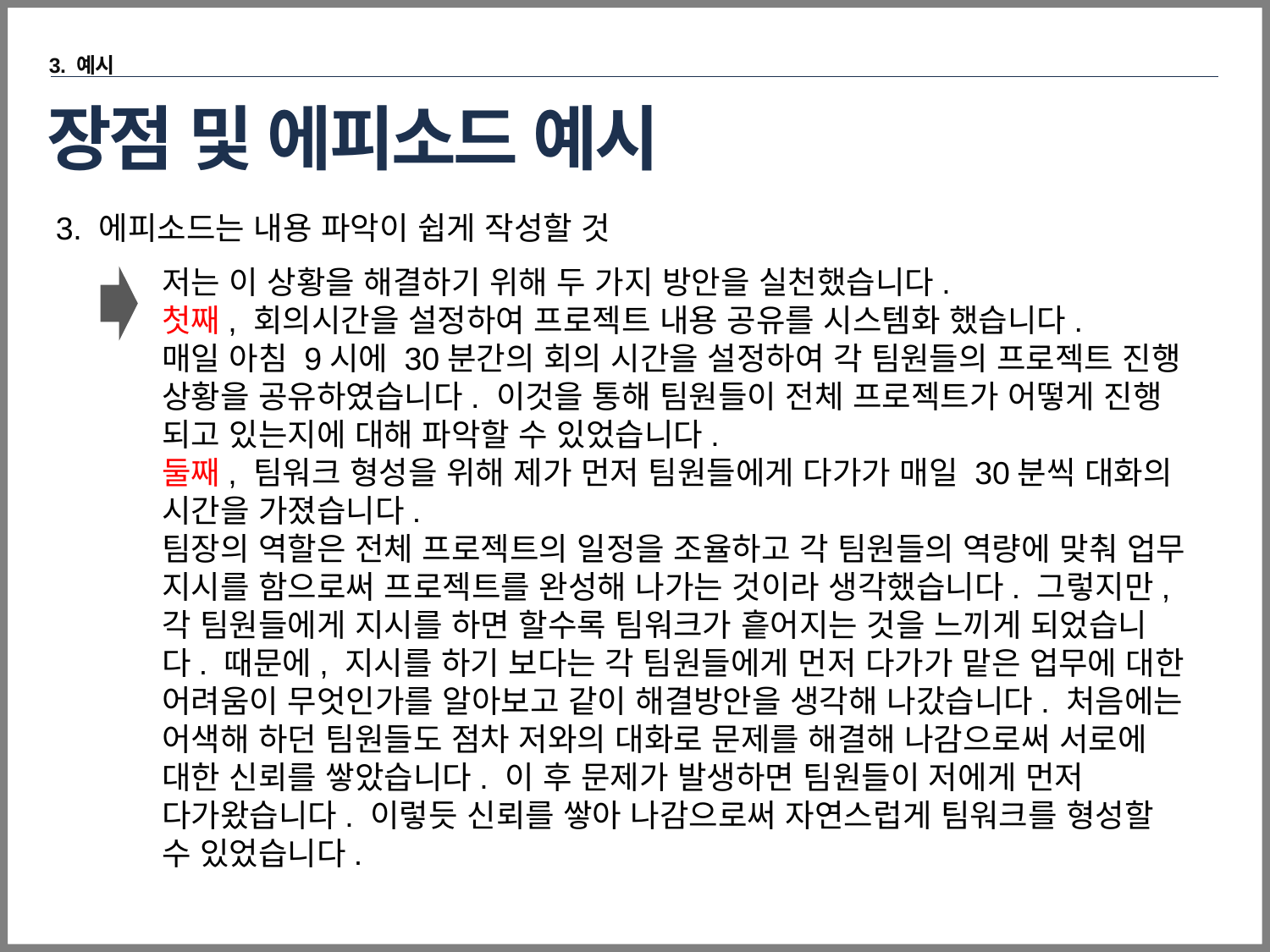

3. 예시
# 장점 및 에피소드 예시
3. 에피소드는 내용 파악이 쉽게 작성할 것
저는 이 상황을 해결하기 위해 두 가지 방안을 실천했습니다.
첫째, 회의시간을 설정하여 프로젝트 내용 공유를 시스템화 했습니다.
매일 아침 9시에 30분간의 회의 시간을 설정하여 각 팀원들의 프로젝트 진행 상황을 공유하였습니다. 이것을 통해 팀원들이 전체 프로젝트가 어떻게 진행 되고 있는지에 대해 파악할 수 있었습니다.
둘째, 팀워크 형성을 위해 제가 먼저 팀원들에게 다가가 매일 30분씩 대화의 시간을 가졌습니다.
팀장의 역할은 전체 프로젝트의 일정을 조율하고 각 팀원들의 역량에 맞춰 업무 지시를 함으로써 프로젝트를 완성해 나가는 것이라 생각했습니다. 그렇지만, 각 팀원들에게 지시를 하면 할수록 팀워크가 흩어지는 것을 느끼게 되었습니다. 때문에, 지시를 하기 보다는 각 팀원들에게 먼저 다가가 맡은 업무에 대한 어려움이 무엇인가를 알아보고 같이 해결방안을 생각해 나갔습니다. 처음에는 어색해 하던 팀원들도 점차 저와의 대화로 문제를 해결해 나감으로써 서로에 대한 신뢰를 쌓았습니다. 이 후 문제가 발생하면 팀원들이 저에게 먼저 다가왔습니다. 이렇듯 신뢰를 쌓아 나감으로써 자연스럽게 팀워크를 형성할 수 있었습니다.